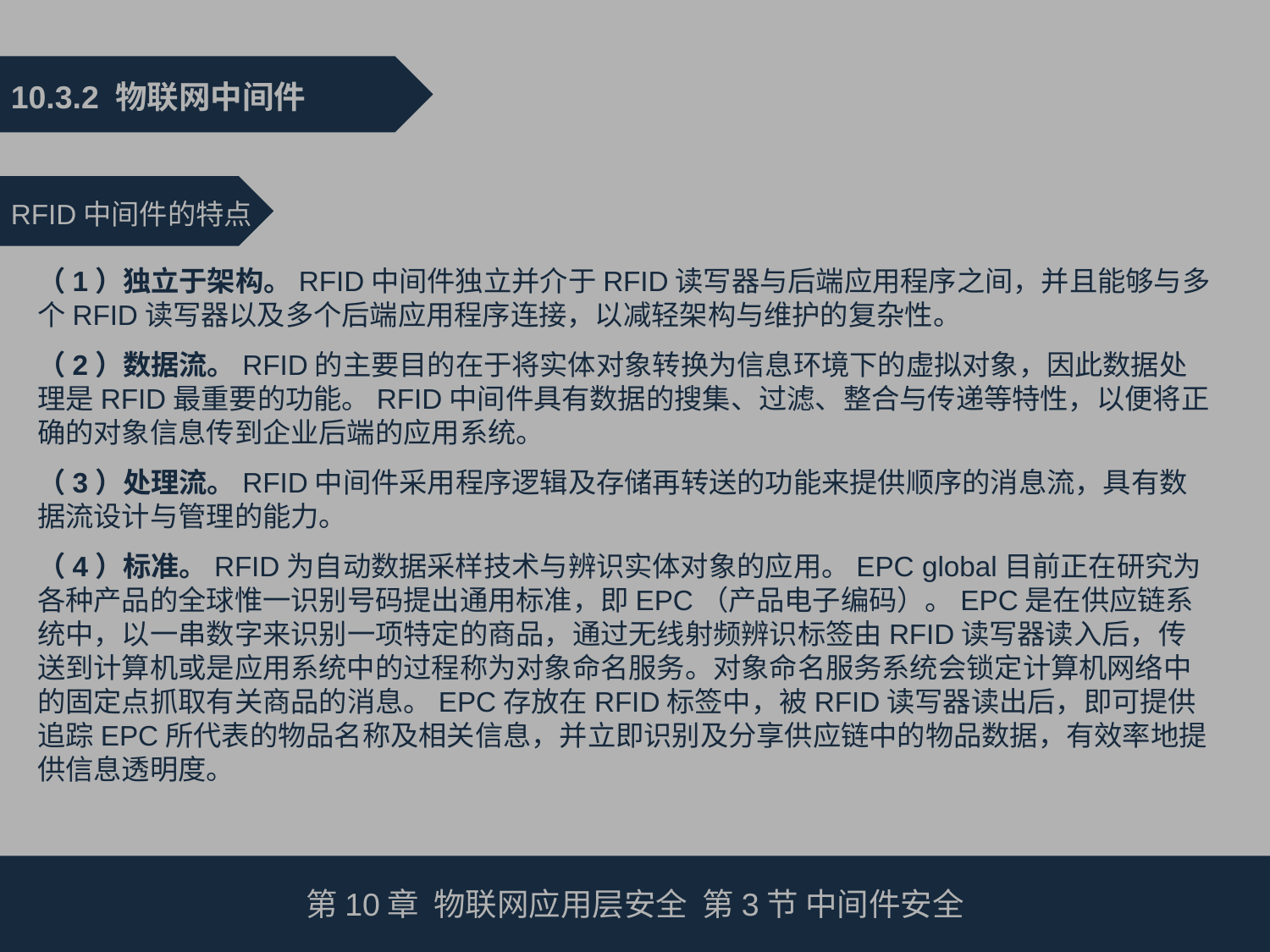

10.3.2 物联网中间件
RFID中间件的特点
（1）独立于架构。RFID中间件独立并介于RFID读写器与后端应用程序之间，并且能够与多个RFID读写器以及多个后端应用程序连接，以减轻架构与维护的复杂性。
（2）数据流。RFID的主要目的在于将实体对象转换为信息环境下的虚拟对象，因此数据处理是RFID最重要的功能。RFID中间件具有数据的搜集、过滤、整合与传递等特性，以便将正确的对象信息传到企业后端的应用系统。
（3）处理流。RFID中间件采用程序逻辑及存储再转送的功能来提供顺序的消息流，具有数据流设计与管理的能力。
（4）标准。RFID为自动数据采样技术与辨识实体对象的应用。EPC global目前正在研究为各种产品的全球惟一识别号码提出通用标准，即EPC（产品电子编码）。EPC是在供应链系统中，以一串数字来识别一项特定的商品，通过无线射频辨识标签由RFID读写器读入后，传送到计算机或是应用系统中的过程称为对象命名服务。对象命名服务系统会锁定计算机网络中的固定点抓取有关商品的消息。EPC存放在RFID标签中，被RFID读写器读出后，即可提供追踪EPC所代表的物品名称及相关信息，并立即识别及分享供应链中的物品数据，有效率地提供信息透明度。